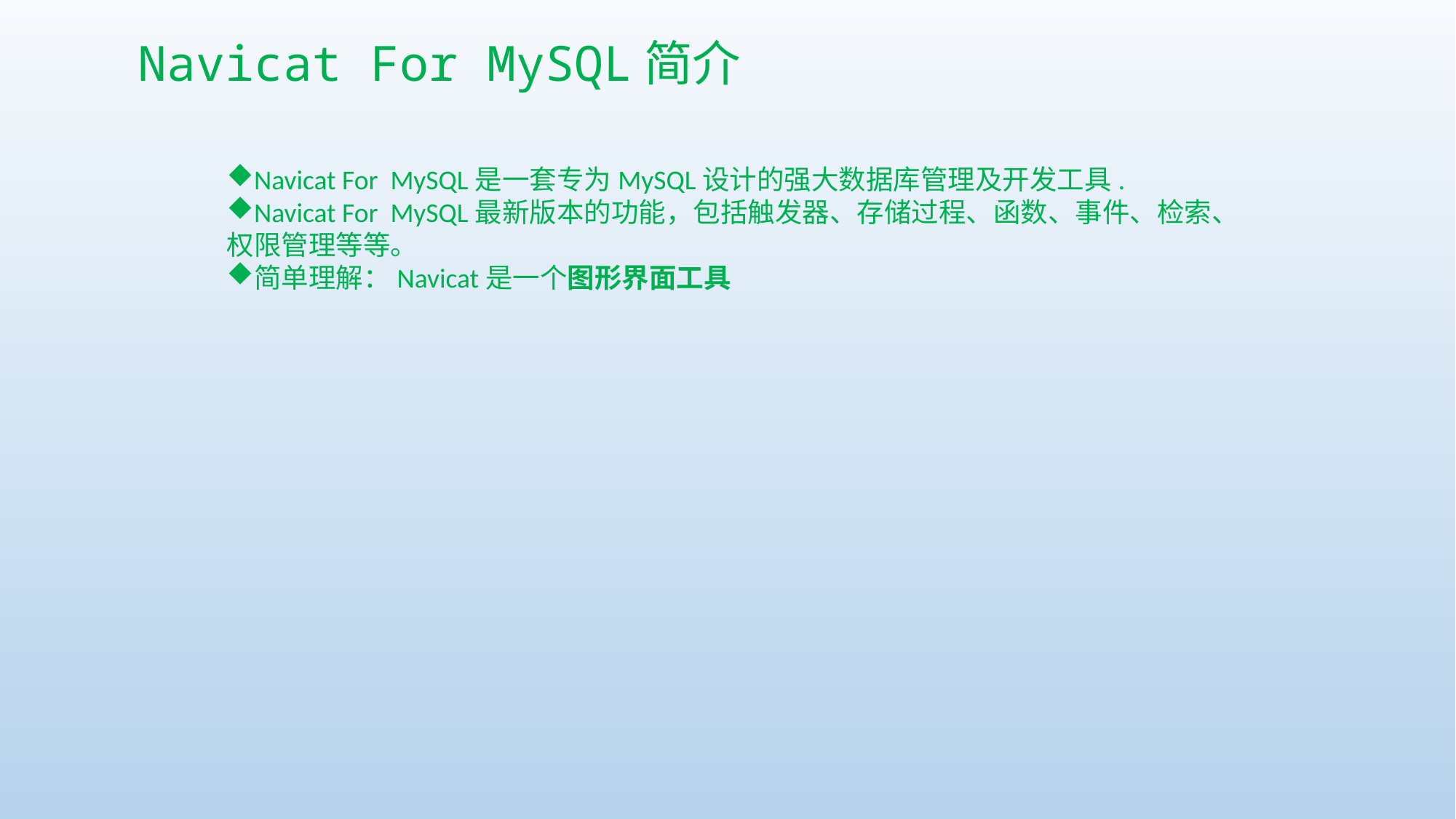

Navicat For MySQL简介
Navicat For  MySQL是一套专为MySQL设计的强大数据库管理及开发工具.
Navicat For  MySQL最新版本的功能，包括触发器、存储过程、函数、事件、检索、权限管理等等。
简单理解：Navicat是一个图形界面工具